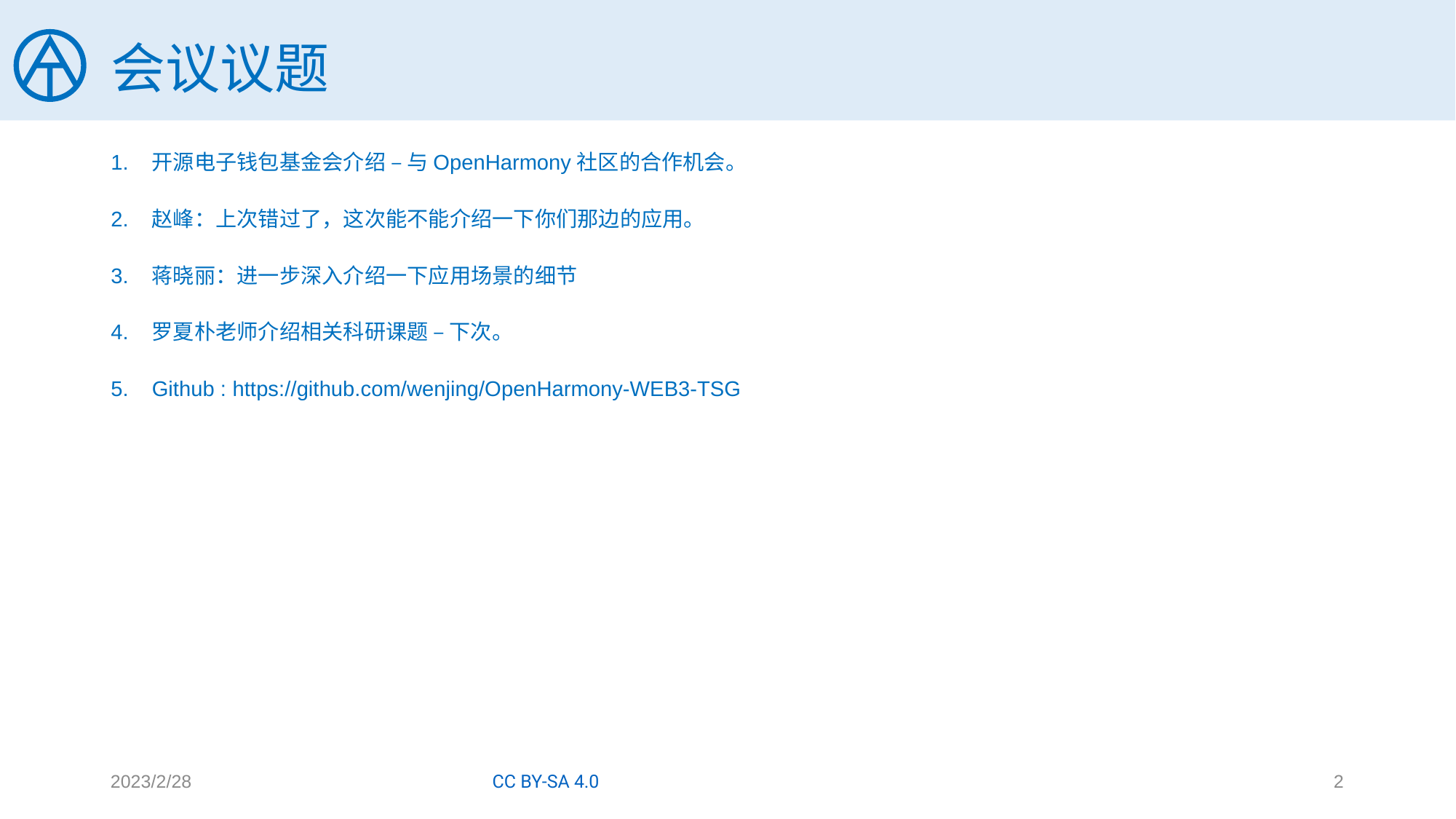

# 会议议题
开源电子钱包基金会介绍 – 与OpenHarmony社区的合作机会。
赵峰：上次错过了，这次能不能介绍一下你们那边的应用。
蒋晓丽：进一步深入介绍一下应用场景的细节
罗夏朴老师介绍相关科研课题 – 下次。
Github : https://github.com/wenjing/OpenHarmony-WEB3-TSG